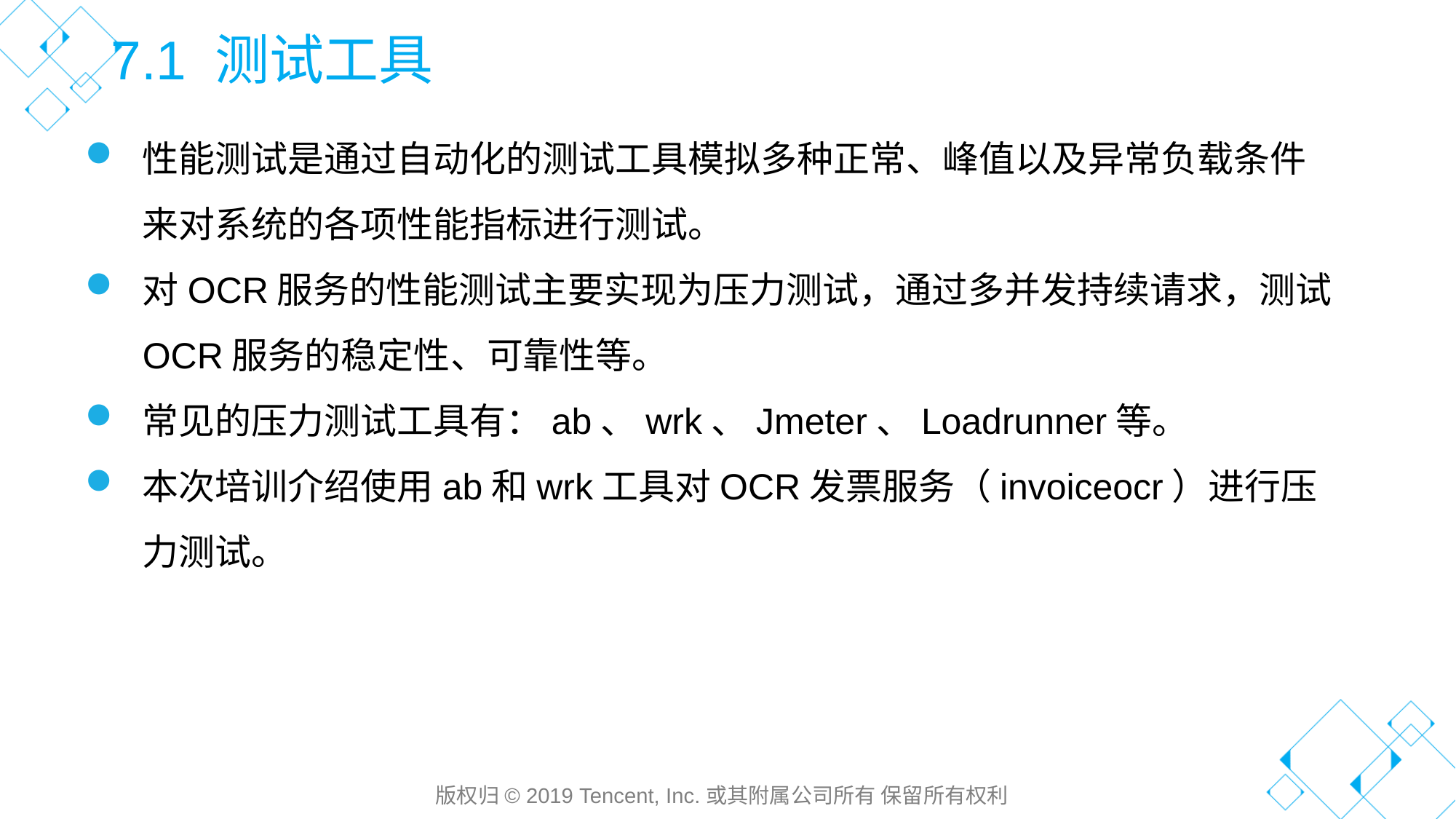

7.1 测试工具
性能测试是通过自动化的测试工具模拟多种正常、峰值以及异常负载条件来对系统的各项性能指标进行测试。
对OCR服务的性能测试主要实现为压力测试，通过多并发持续请求，测试OCR服务的稳定性、可靠性等。
常见的压力测试工具有：ab、wrk、Jmeter、Loadrunner等。
本次培训介绍使用ab和wrk工具对OCR发票服务（invoiceocr）进行压力测试。